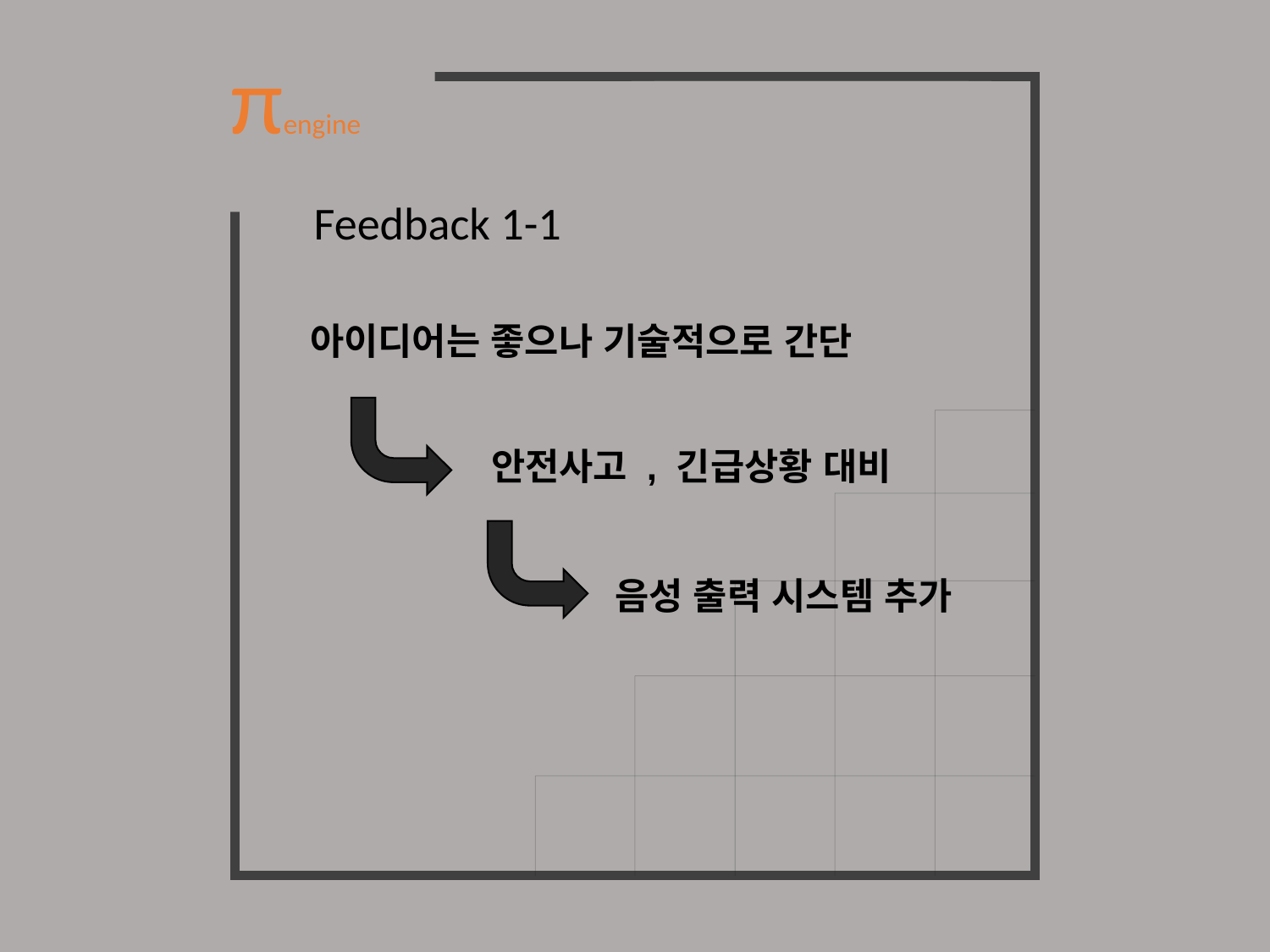

πengine

Feedback 1-1
아이디어는 좋으나 기술적으로 간단

안전사고 , 긴급상황 대비

음성 출력 시스템 추가